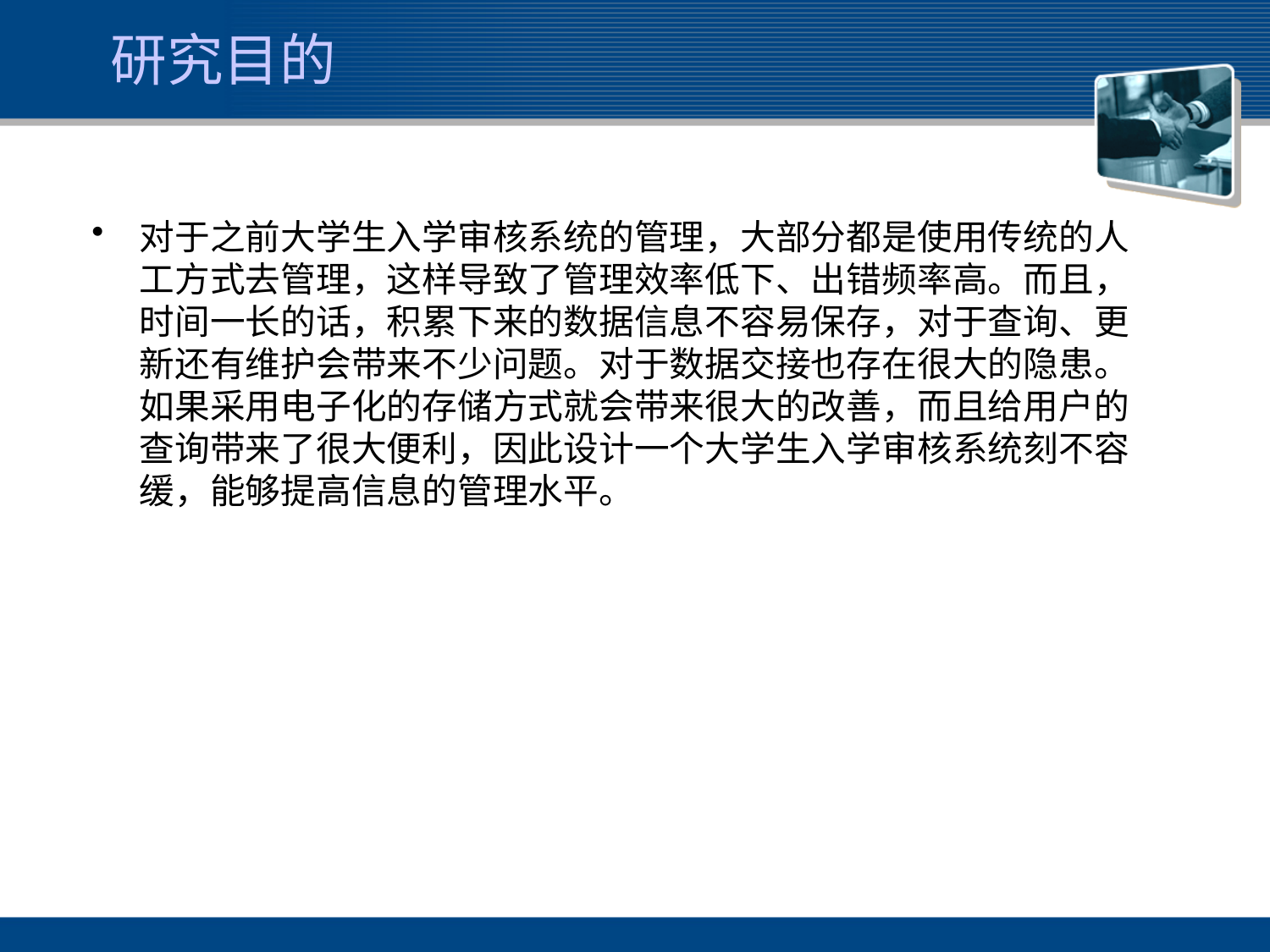

# 研究目的
对于之前大学生入学审核系统的管理，大部分都是使用传统的人工方式去管理，这样导致了管理效率低下、出错频率高。而且，时间一长的话，积累下来的数据信息不容易保存，对于查询、更新还有维护会带来不少问题。对于数据交接也存在很大的隐患。如果采用电子化的存储方式就会带来很大的改善，而且给用户的查询带来了很大便利，因此设计一个大学生入学审核系统刻不容缓，能够提高信息的管理水平。